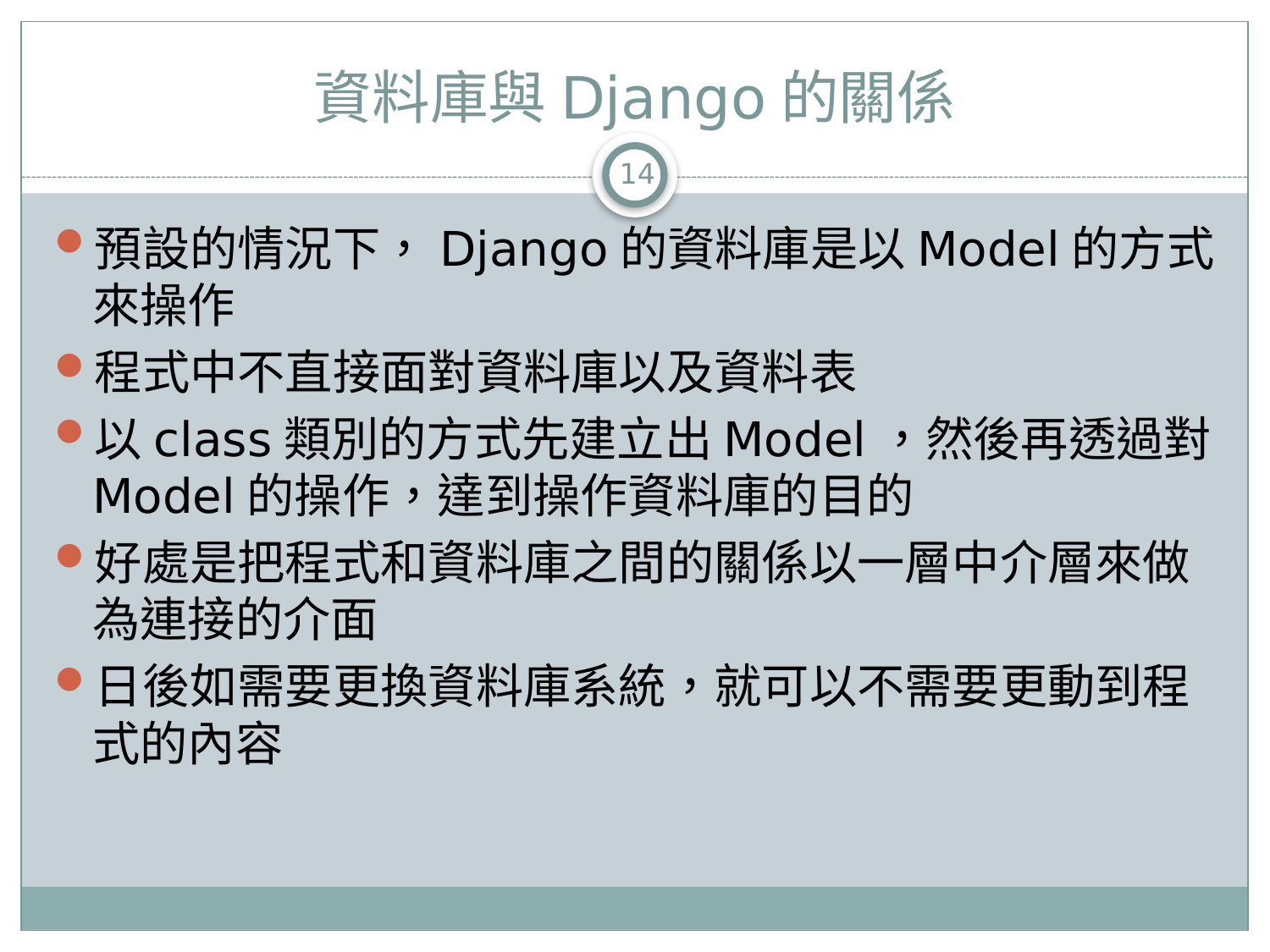

# 資料庫與Django的關係
14
預設的情況下，Django的資料庫是以Model的方式來操作
程式中不直接面對資料庫以及資料表
以class類別的方式先建立出Model，然後再透過對Model的操作，達到操作資料庫的目的
好處是把程式和資料庫之間的關係以一層中介層來做為連接的介面
日後如需要更換資料庫系統，就可以不需要更動到程式的內容